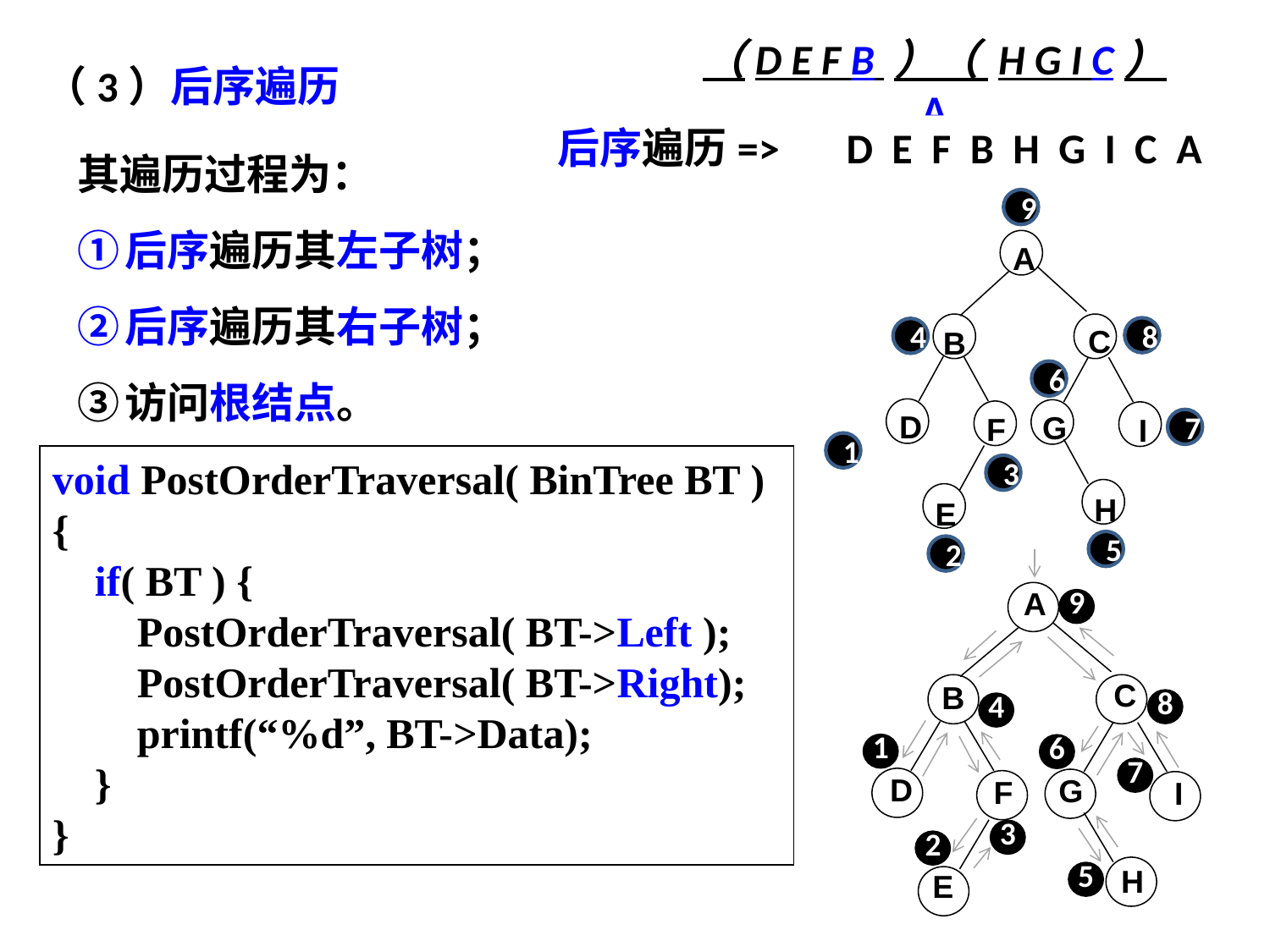

（D E F B ）（ H G I C） A
（3）后序遍历
后序遍历=>       D  E  F  B  H  G  I  C  A
其遍历过程为：
后序遍历其左子树；
后序遍历其右子树；
访问根结点。
9

A

C
B

D
G
F
I

4

H
E
8
4
6
7
1
void PostOrderTraversal( BinTree BT )
{
    if( BT ) {
        PostOrderTraversal( BT->Left );
        PostOrderTraversal( BT->Right);
        printf(“%d”, BT->Data);
    }
}
3
5
2

9

A

C
8

B
4

1

6

7

D
G
F
I

3

2

5

H
E